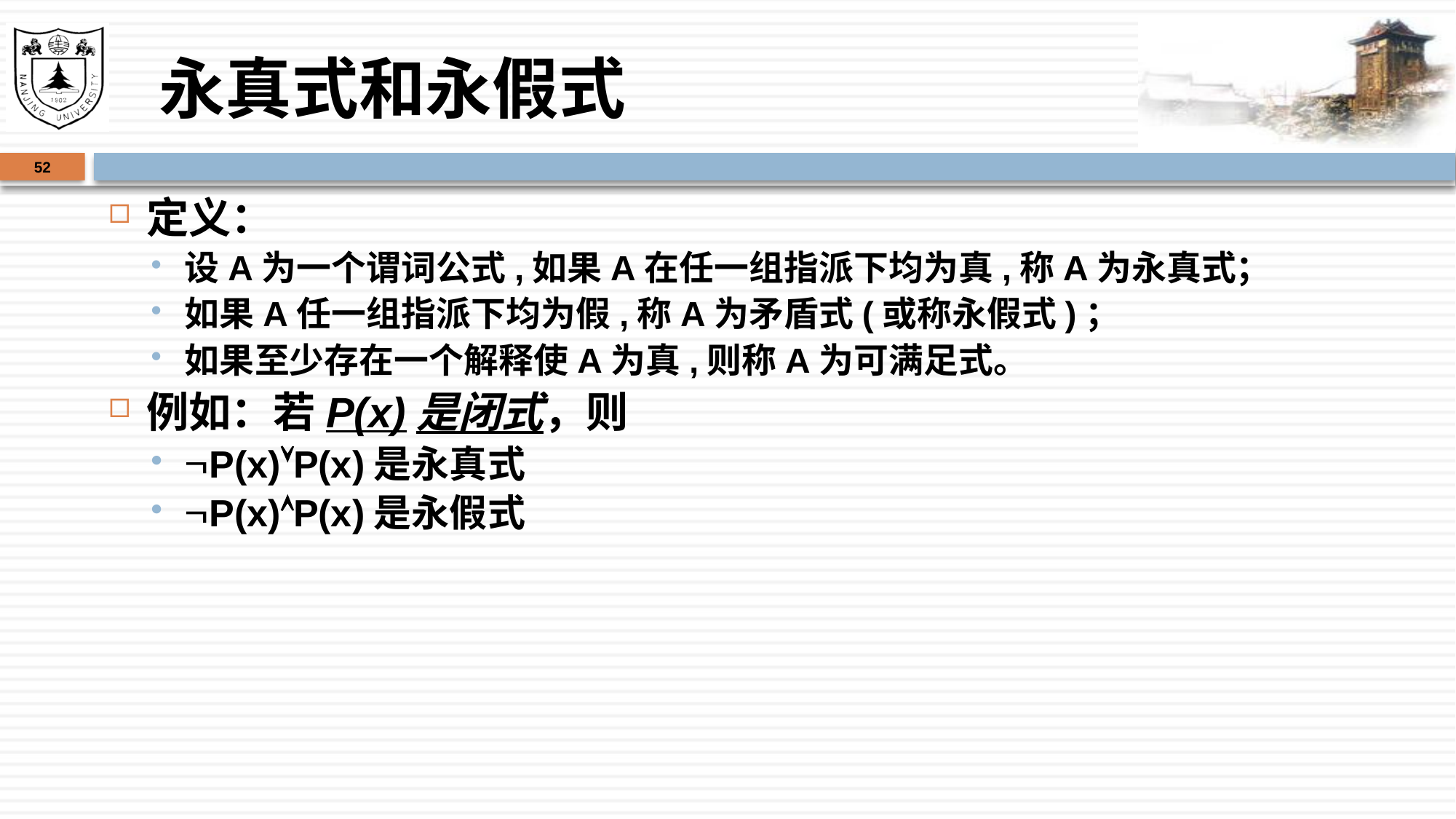

# 永真式和永假式
52
定义：
设A为一个谓词公式,如果A在任一组指派下均为真,称A为永真式；
如果A任一组指派下均为假,称A为矛盾式(或称永假式)；
如果至少存在一个解释使A为真,则称A为可满足式。
例如：若P(x)是闭式，则
¬P(x)∨P(x)是永真式
¬P(x)∧P(x)是永假式